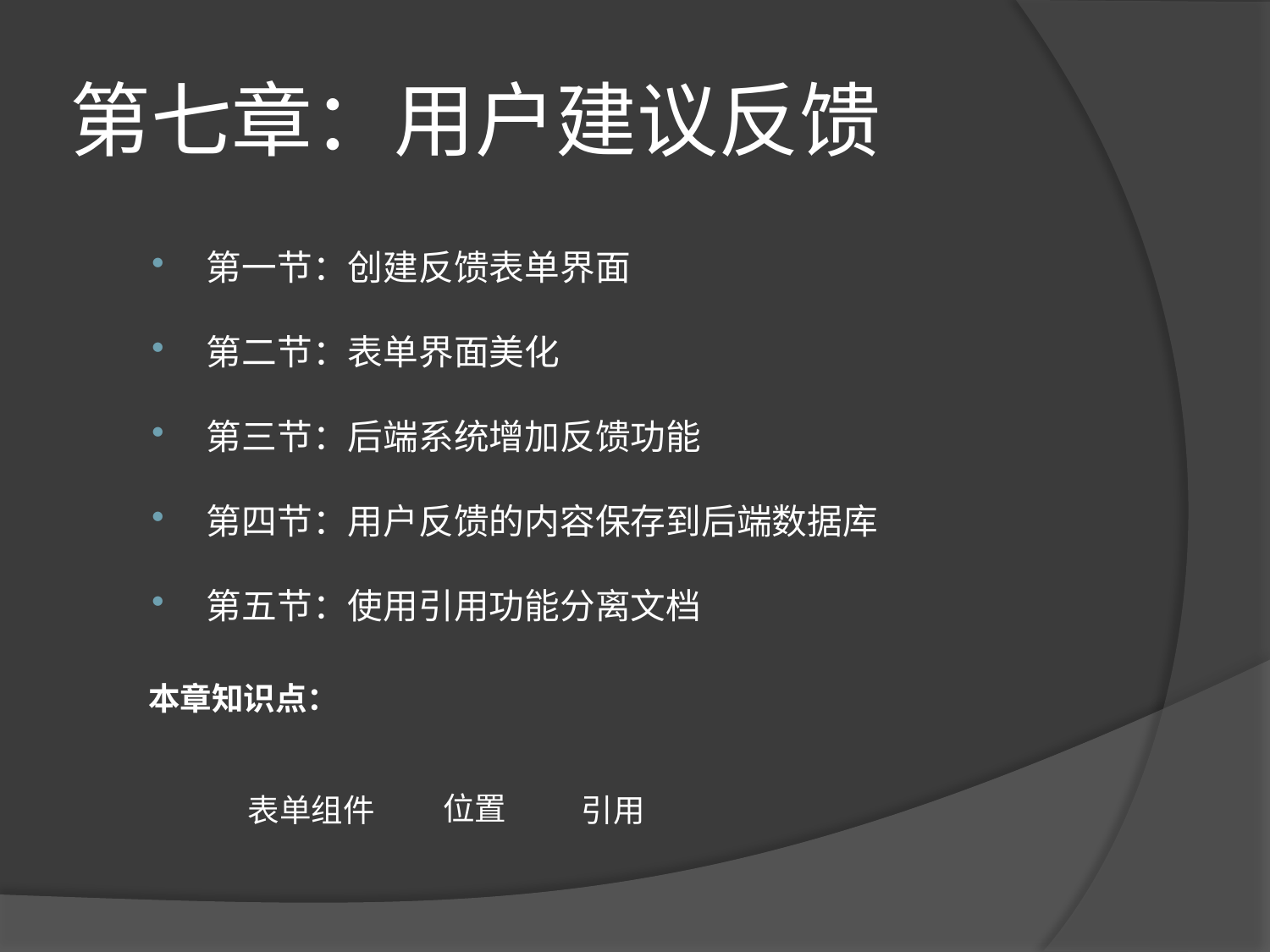

# 第七章：用户建议反馈
第一节：创建反馈表单界面
第二节：表单界面美化
第三节：后端系统增加反馈功能
第四节：用户反馈的内容保存到后端数据库
第五节：使用引用功能分离文档
本章知识点：
位置
表单组件
引用